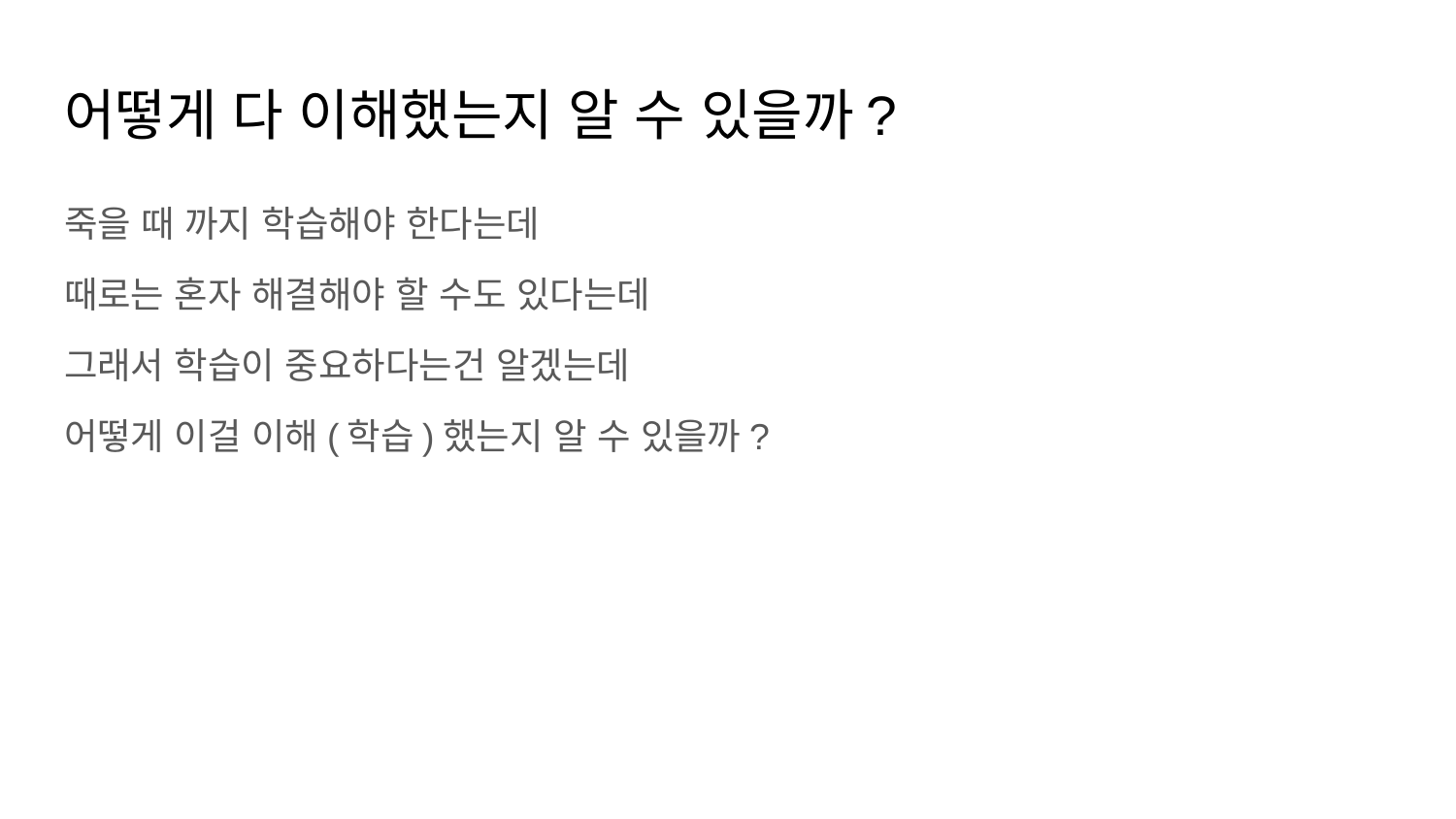

# 어떻게 다 이해했는지 알 수 있을까?
죽을 때 까지 학습해야 한다는데
때로는 혼자 해결해야 할 수도 있다는데
그래서 학습이 중요하다는건 알겠는데
어떻게 이걸 이해(학습)했는지 알 수 있을까?